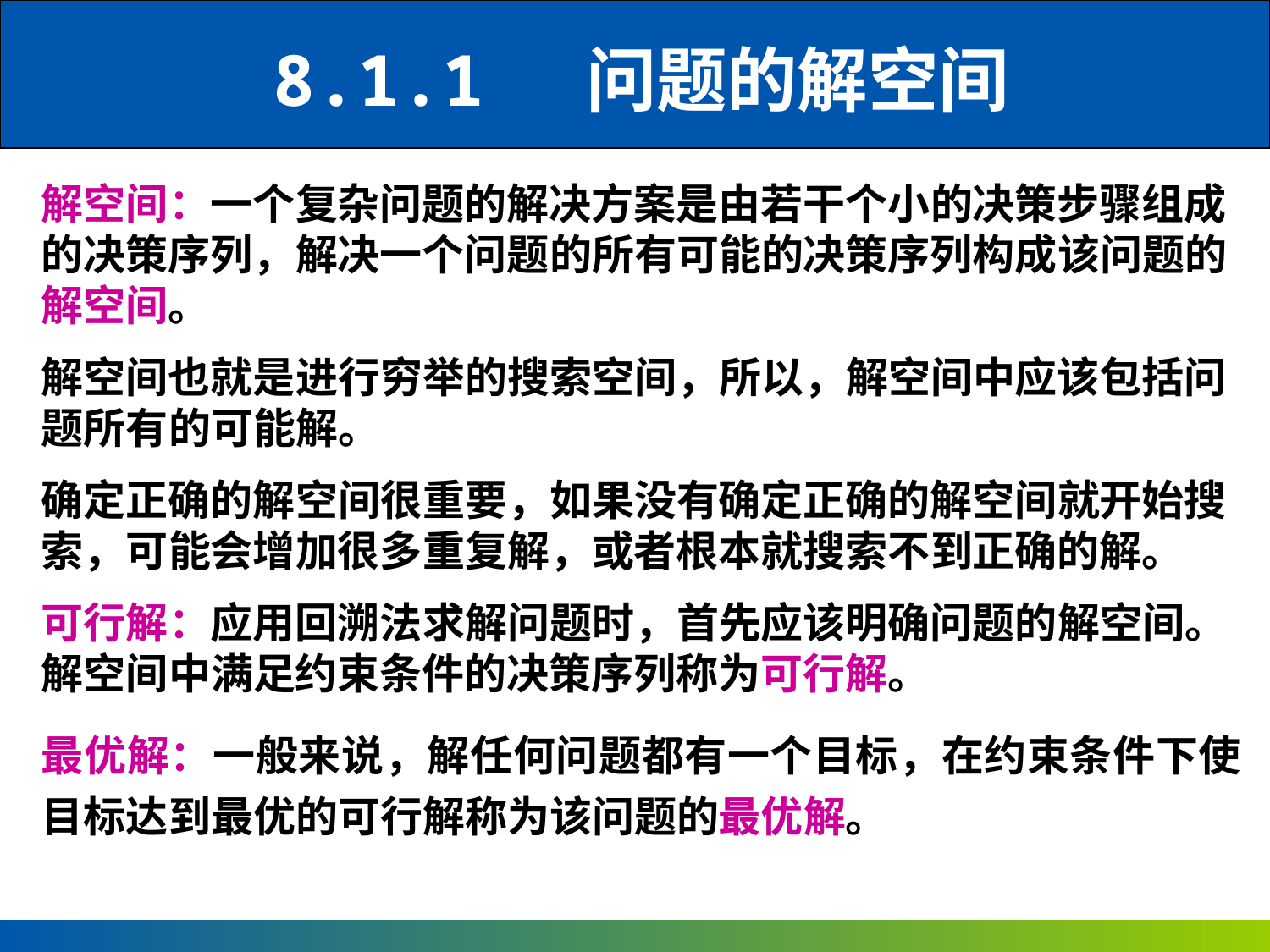

8.1.1  问题的解空间
解空间：一个复杂问题的解决方案是由若干个小的决策步骤组成的决策序列，解决一个问题的所有可能的决策序列构成该问题的解空间。
解空间也就是进行穷举的搜索空间，所以，解空间中应该包括问题所有的可能解。
确定正确的解空间很重要，如果没有确定正确的解空间就开始搜索，可能会增加很多重复解，或者根本就搜索不到正确的解。
可行解：应用回溯法求解问题时，首先应该明确问题的解空间。解空间中满足约束条件的决策序列称为可行解。
最优解：一般来说，解任何问题都有一个目标，在约束条件下使目标达到最优的可行解称为该问题的最优解。